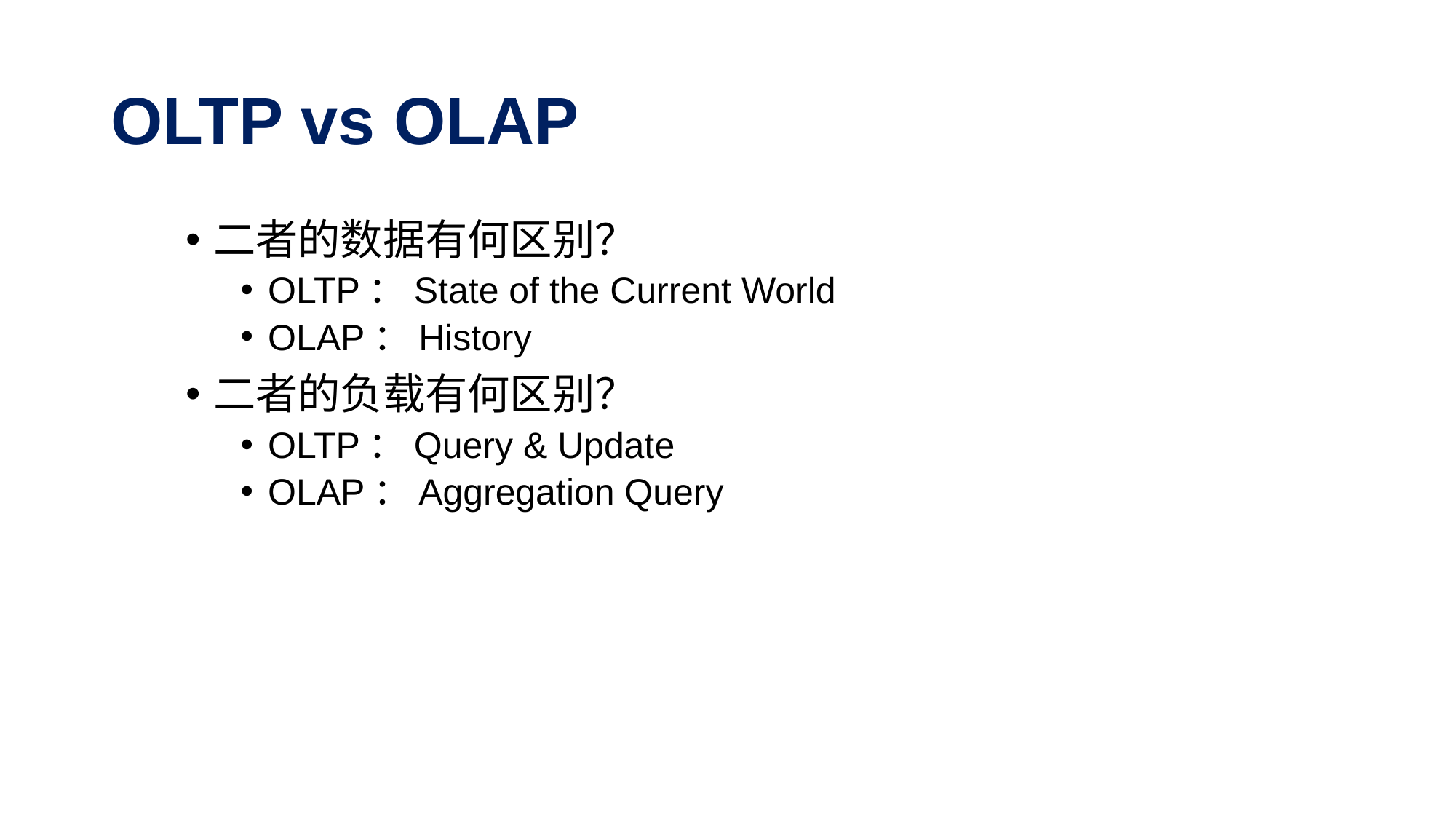

# OLTP vs OLAP
二者的数据有何区别？
OLTP：State of the Current World
OLAP：History
二者的负载有何区别？
OLTP：Query & Update
OLAP：Aggregation Query